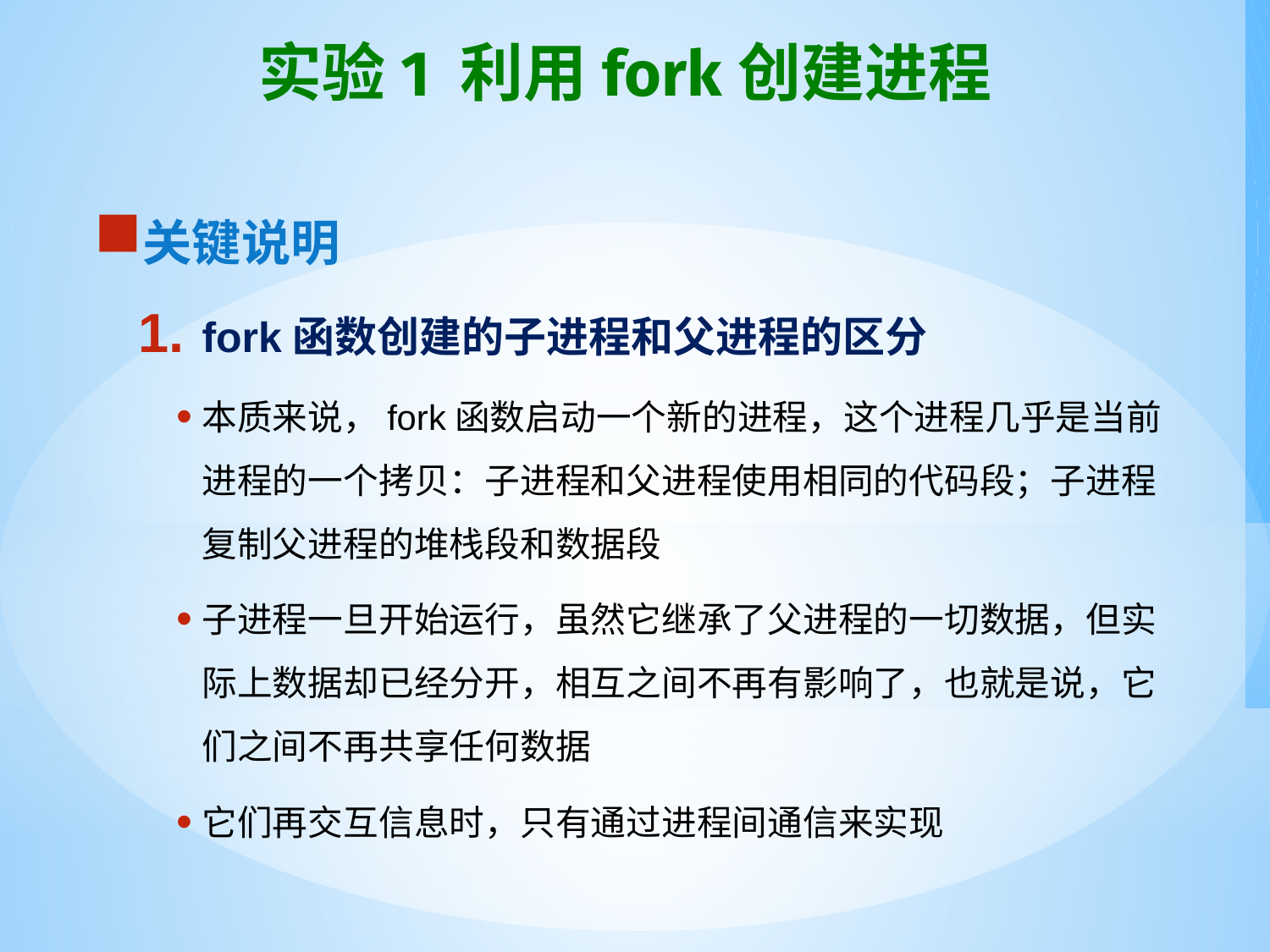

# 实验1 利用fork创建进程
关键说明
fork函数创建的子进程和父进程的区分
本质来说，fork函数启动一个新的进程，这个进程几乎是当前进程的一个拷贝：子进程和父进程使用相同的代码段；子进程复制父进程的堆栈段和数据段
子进程一旦开始运行，虽然它继承了父进程的一切数据，但实际上数据却已经分开，相互之间不再有影响了，也就是说，它们之间不再共享任何数据
它们再交互信息时，只有通过进程间通信来实现